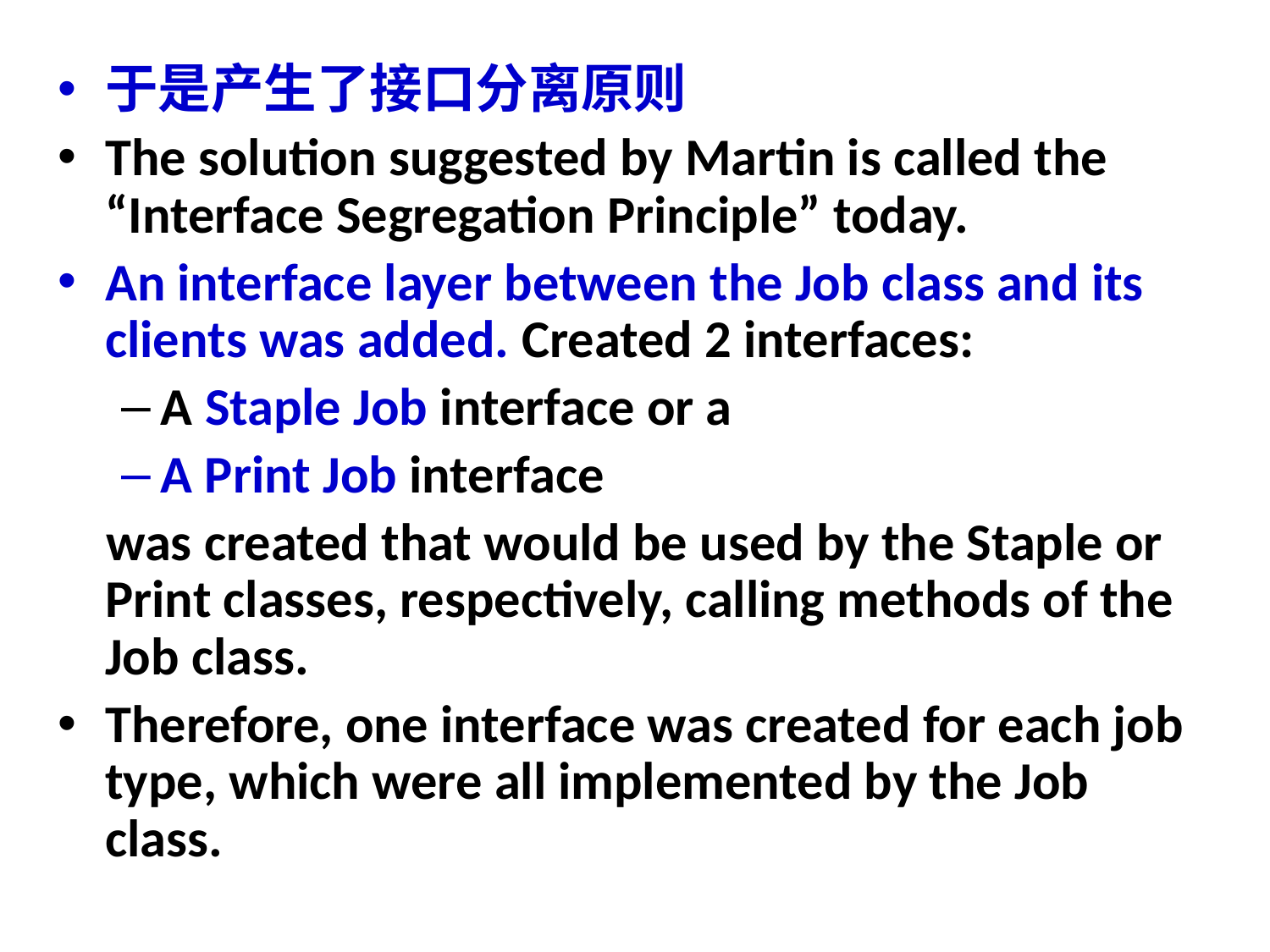

于是产生了接口分离原则
The solution suggested by Martin is called the “Interface Segregation Principle” today.
An interface layer between the Job class and its clients was added. Created 2 interfaces:
A Staple Job interface or a
A Print Job interface
    was created that would be used by the Staple or Print classes, respectively, calling methods of the Job class.
Therefore, one interface was created for each job type, which were all implemented by the Job class.